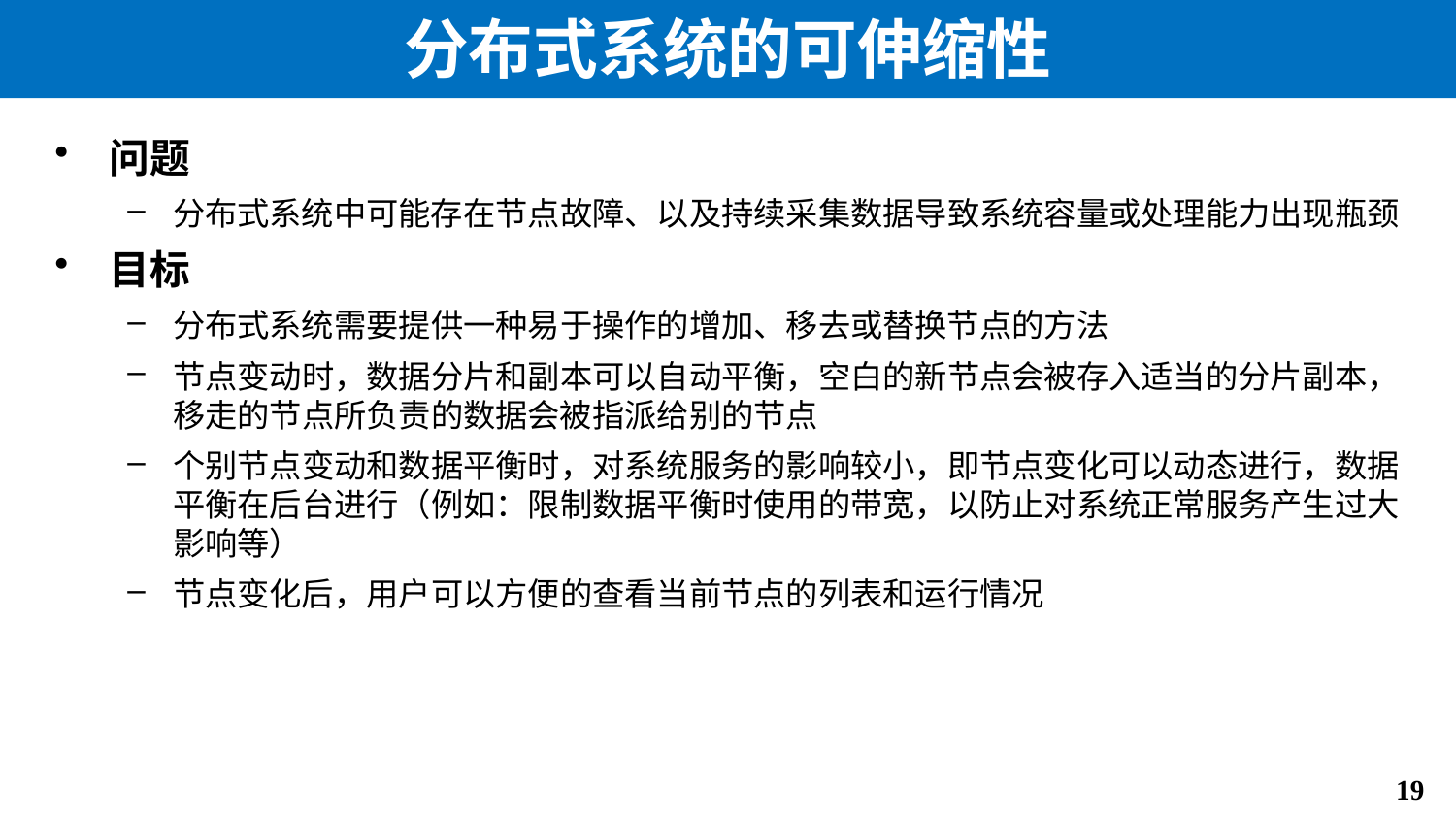

# 分布式系统的可伸缩性
问题
分布式系统中可能存在节点故障、以及持续采集数据导致系统容量或处理能力出现瓶颈
目标
分布式系统需要提供一种易于操作的增加、移去或替换节点的方法
节点变动时，数据分片和副本可以自动平衡，空白的新节点会被存入适当的分片副本，移走的节点所负责的数据会被指派给别的节点
个别节点变动和数据平衡时，对系统服务的影响较小，即节点变化可以动态进行，数据平衡在后台进行（例如：限制数据平衡时使用的带宽，以防止对系统正常服务产生过大影响等）
节点变化后，用户可以方便的查看当前节点的列表和运行情况